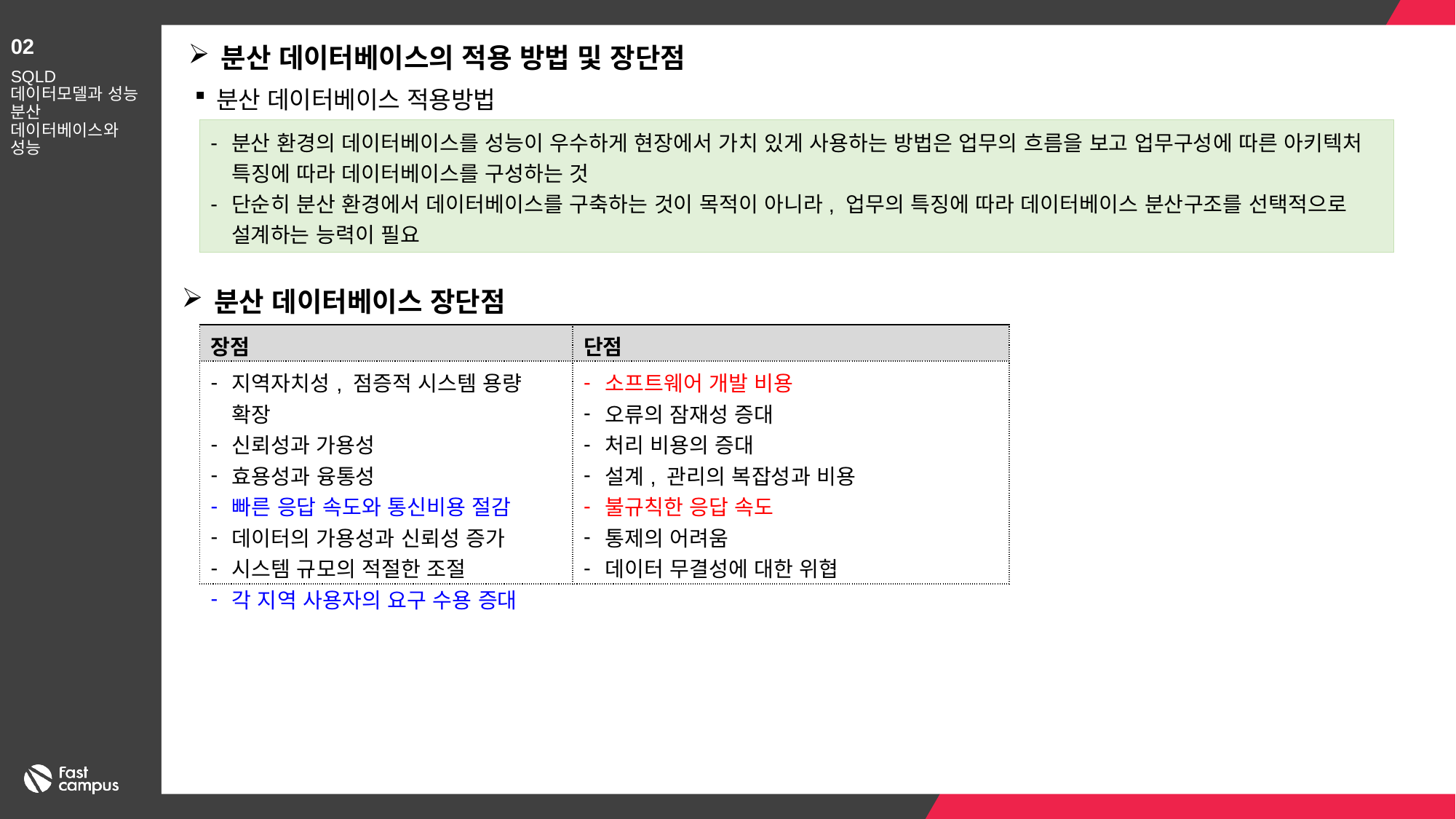

02
분산 데이터베이스의 적용 방법 및 장단점
SQLD
데이터모델과 성능
분산 데이터베이스와 성능

분산 데이터베이스 적용방법
분산 환경의 데이터베이스를 성능이 우수하게 현장에서 가치 있게 사용하는 방법은 업무의 흐름을 보고 업무구성에 따른 아키텍처 특징에 따라 데이터베이스를 구성하는 것
단순히 분산 환경에서 데이터베이스를 구축하는 것이 목적이 아니라, 업무의 특징에 따라 데이터베이스 분산구조를 선택적으로 설계하는 능력이 필요
분산 데이터베이스 장단점
| 장점 | 단점 |
| --- | --- |
| 지역자치성, 점증적 시스템 용량 확장 신뢰성과 가용성 효용성과 융통성 빠른 응답 속도와 통신비용 절감 데이터의 가용성과 신뢰성 증가 시스템 규모의 적절한 조절 각 지역 사용자의 요구 수용 증대 | 소프트웨어 개발 비용 오류의 잠재성 증대 처리 비용의 증대 설계, 관리의 복잡성과 비용 불규칙한 응답 속도 통제의 어려움 데이터 무결성에 대한 위협 |